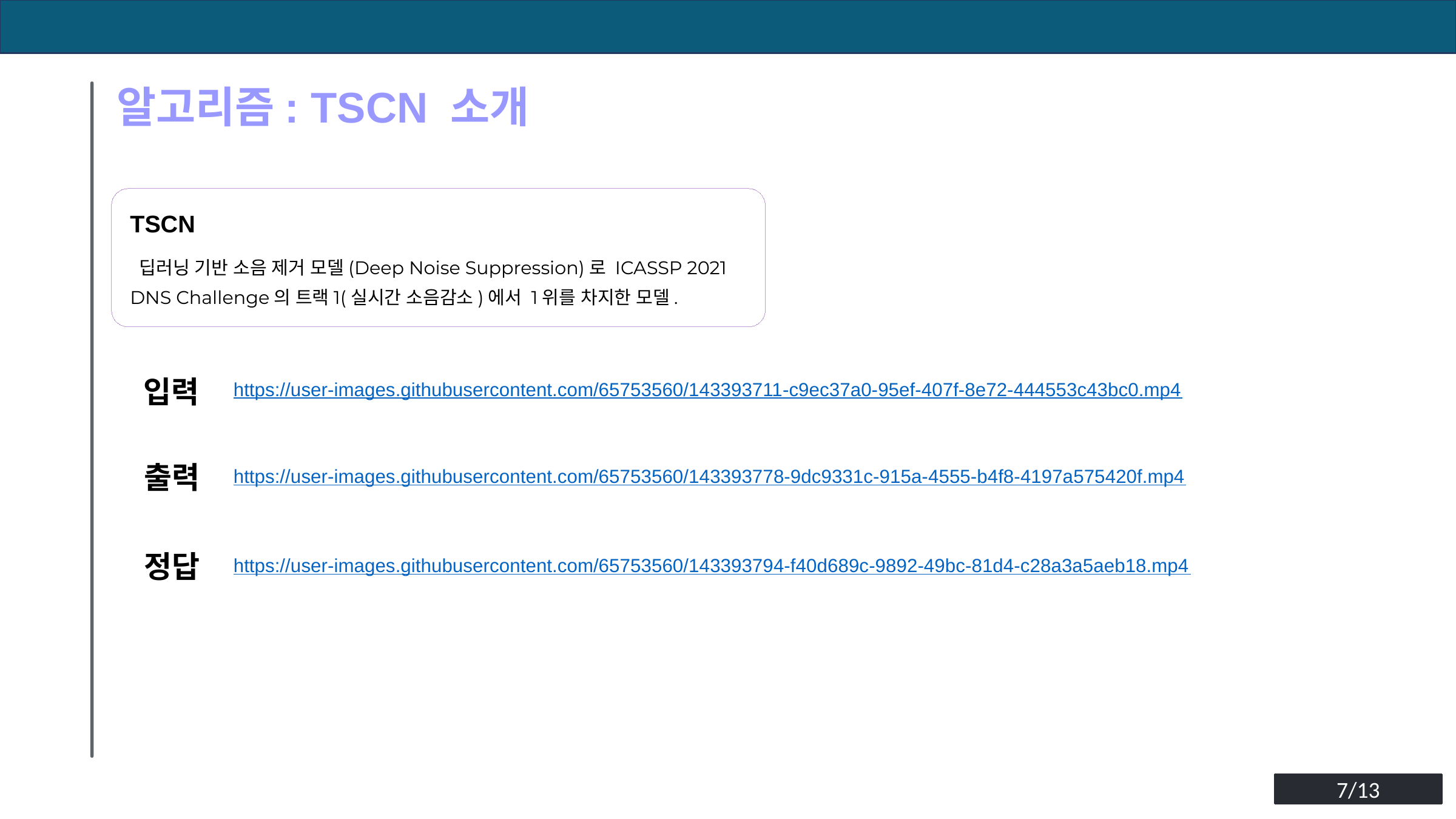

알고리즘: TSCN 소개

TSCN
 딥러닝 기반 소음 제거 모델(Deep Noise Suppression)로 ICASSP 2021 DNS Challenge의 트랙1(실시간 소음감소)에서 1위를 차지한 모델.
https://user-images.githubusercontent.com/65753560/143393711-c9ec37a0-95ef-407f-8e72-444553c43bc0.mp4
입력
출력
https://user-images.githubusercontent.com/65753560/143393778-9dc9331c-915a-4555-b4f8-4197a575420f.mp4
정답
https://user-images.githubusercontent.com/65753560/143393794-f40d689c-9892-49bc-81d4-c28a3a5aeb18.mp4
*출처: https://github.com/kotechnia/noise-reduction
7/13